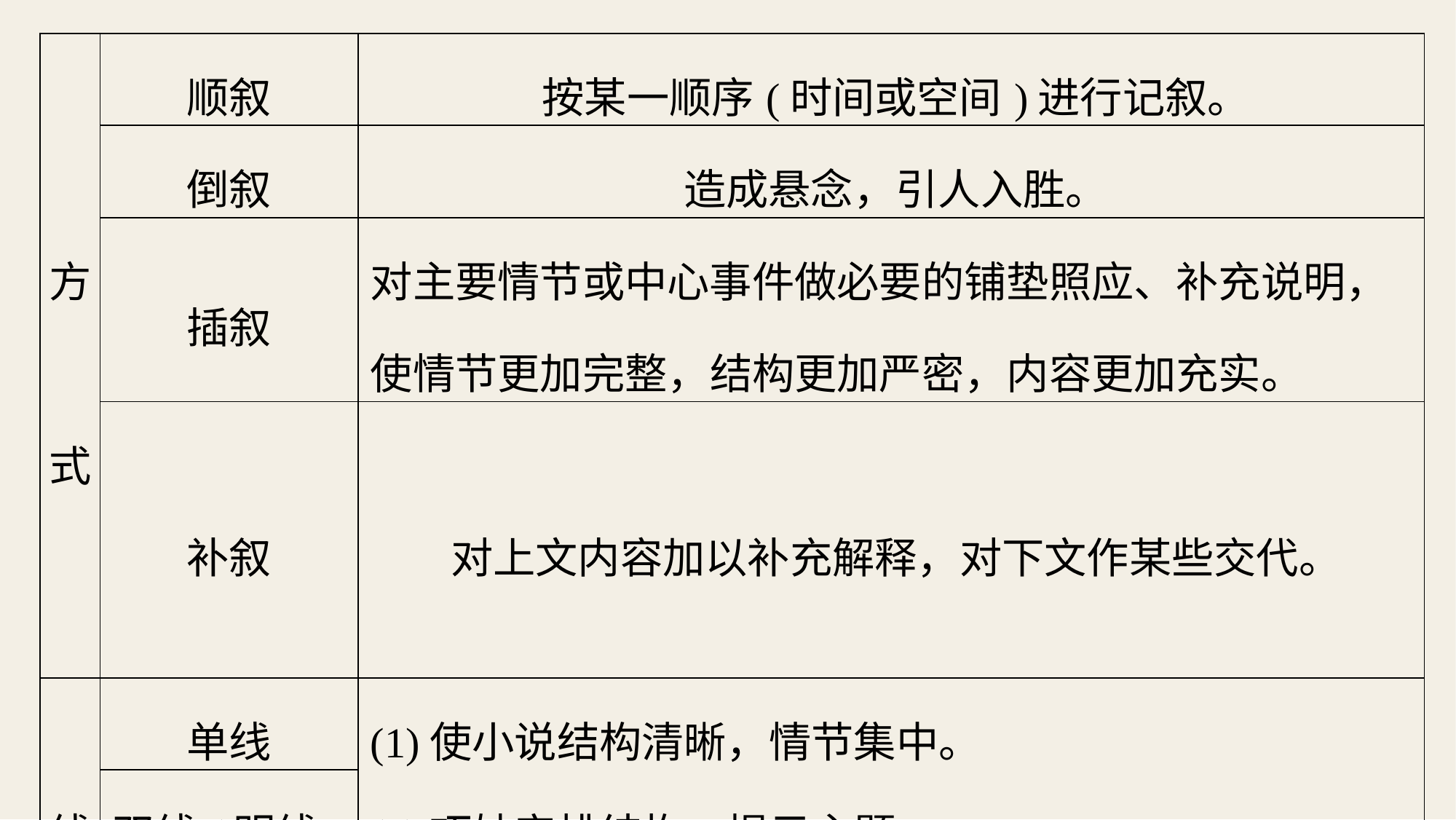

| 方　式 | 顺叙 | 按某一顺序(时间或空间)进行记叙。 |
| --- | --- | --- |
|  | 倒叙 | 造成悬念，引人入胜。 |
|  | 插叙 | 对主要情节或中心事件做必要的铺垫照应、补充说明， 使情节更加完整，结构更加严密，内容更加充实。 |
|  | 补叙 | 对上文内容加以补充解释，对下文作某些交代。 |
| 线　索 | 单线 | (1)使小说结构清晰，情节集中。 (2)巧妙安排结构，揭示主题。 (3)丰富人物形象。 (4)明线使故事更集中、人物更突出，暗线能在更深更广 的层面揭示、深化主题。 |
|  | 双线(明线与 暗线，主线 与副线) |  |